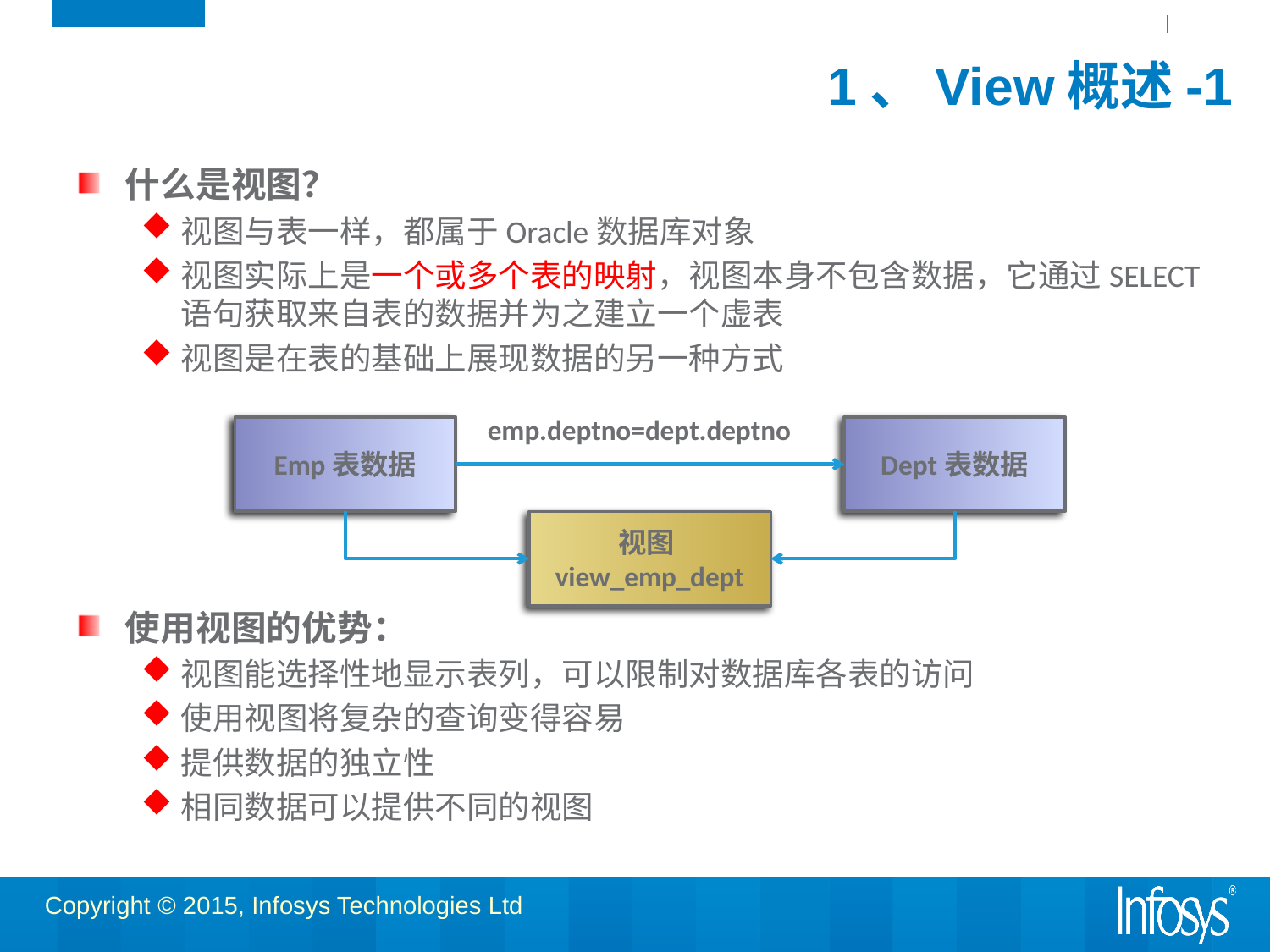

# 1、View概述-1
什么是视图？
视图与表一样，都属于Oracle数据库对象
视图实际上是一个或多个表的映射，视图本身不包含数据，它通过SELECT语句获取来自表的数据并为之建立一个虚表
视图是在表的基础上展现数据的另一种方式

使用视图的优势：
视图能选择性地显示表列，可以限制对数据库各表的访问
使用视图将复杂的查询变得容易
提供数据的独立性
相同数据可以提供不同的视图
emp.deptno=dept.deptno
Emp表数据
Dept表数据
视图view_emp_dept